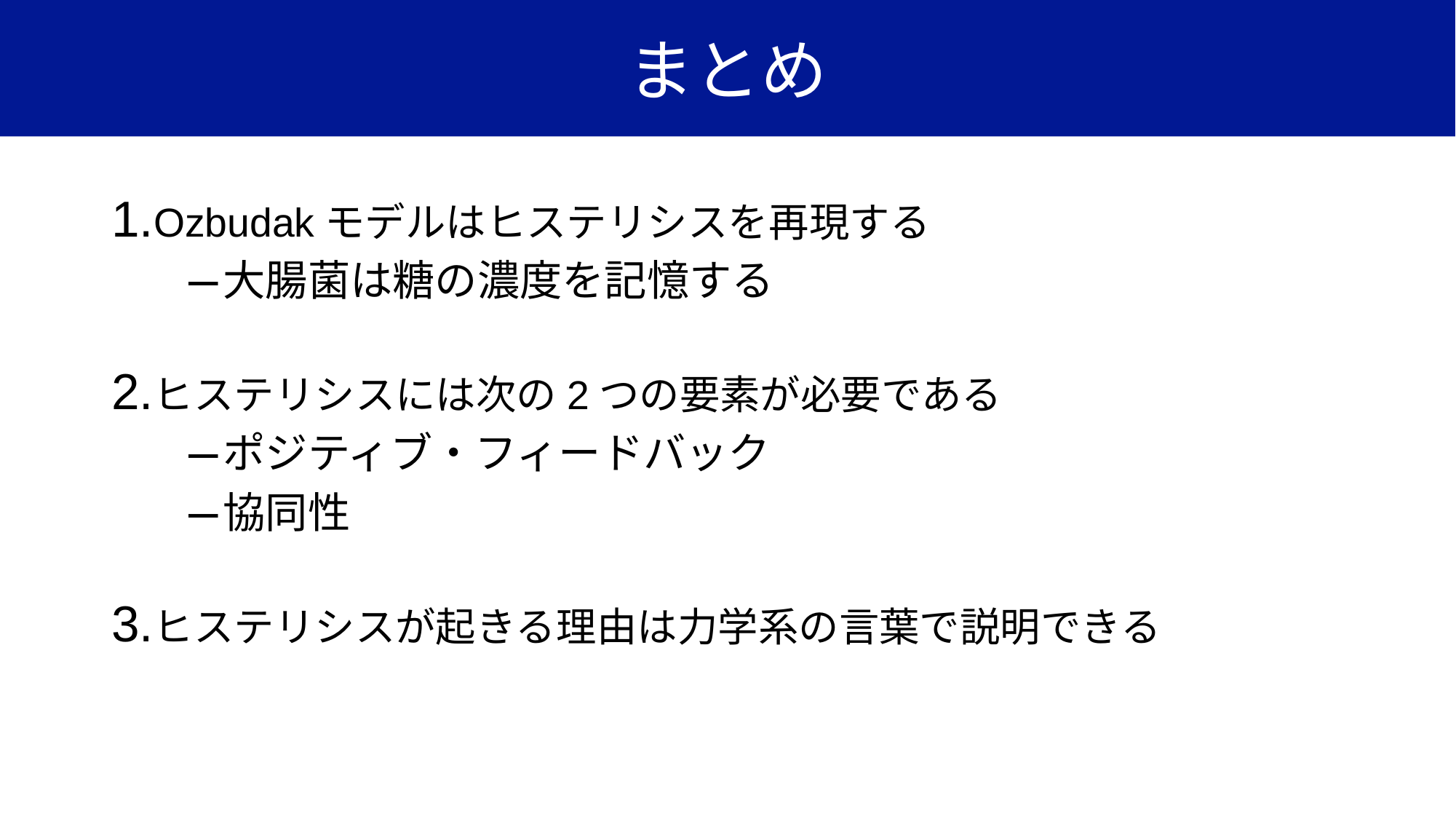

# まとめ
Ozbudakモデルはヒステリシスを再現する
大腸菌は糖の濃度を記憶する

ヒステリシスには次の2つの要素が必要である
ポジティブ・フィードバック
協同性

ヒステリシスが起きる理由は力学系の言葉で説明できる